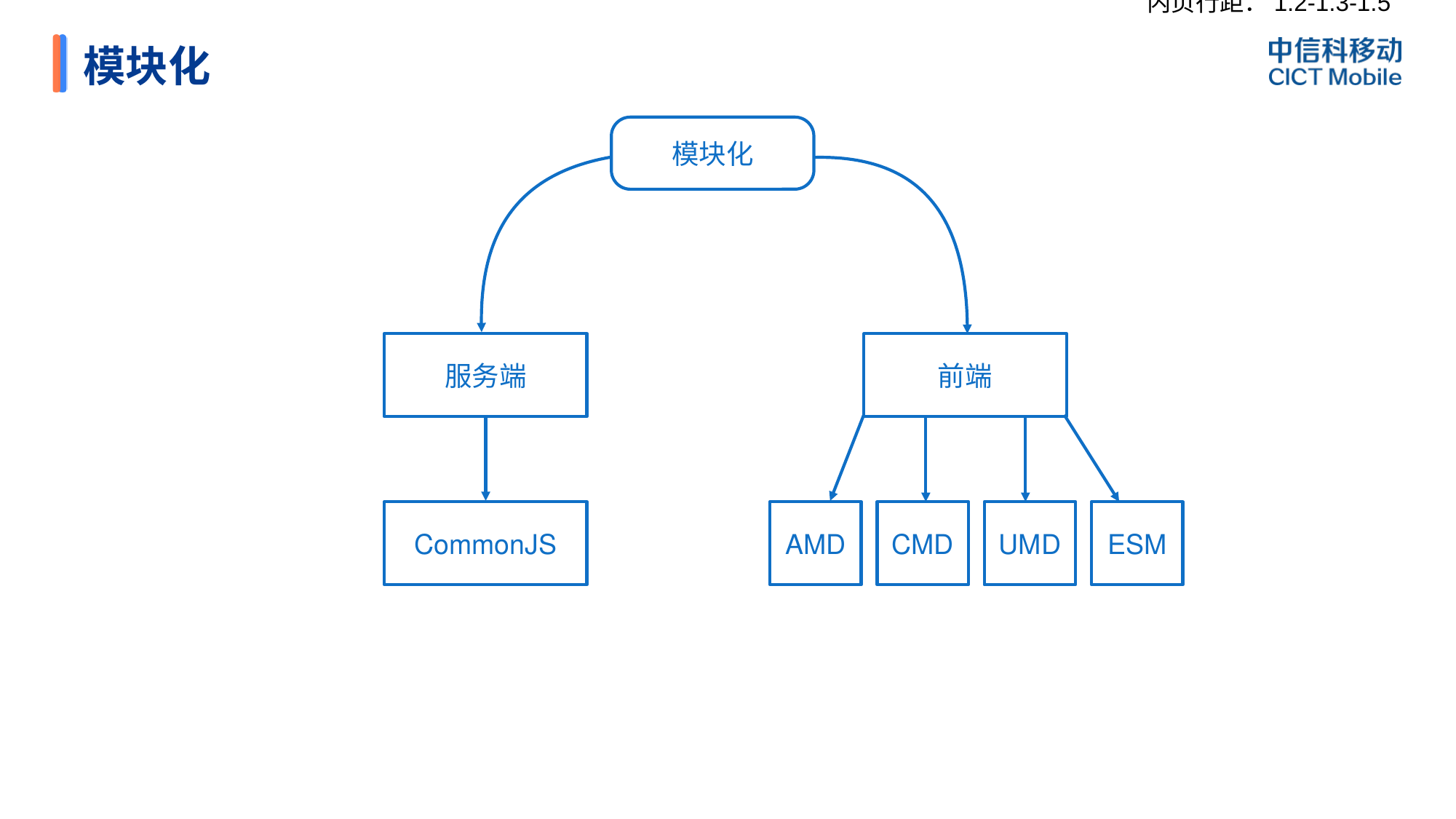

# 模块化
模块化
01

服务端
前端

CommonJS
AMD
CMD
UMD
ESM
13